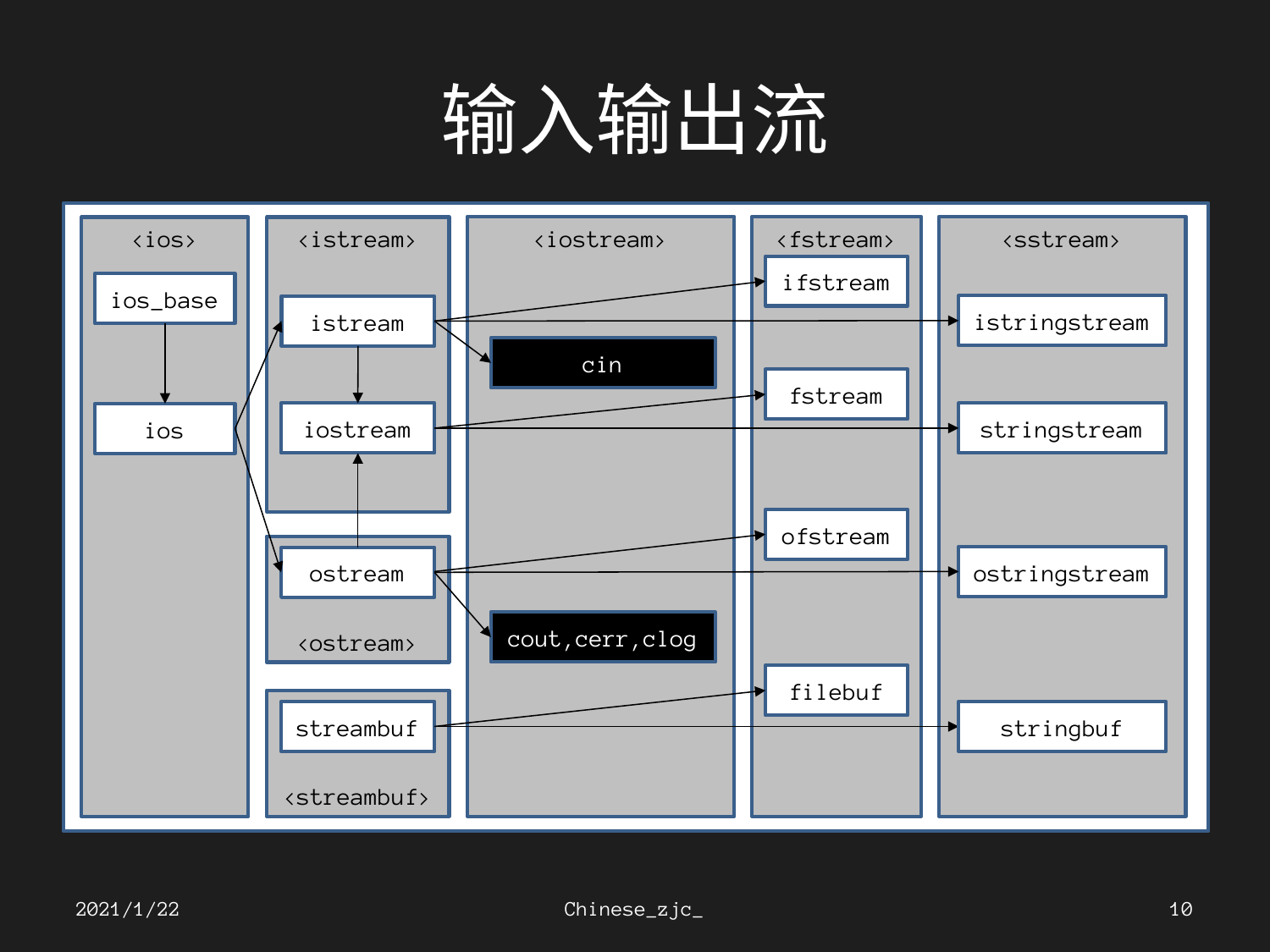

# 输入输出流

<iostream>
cin
cout,cerr,clog
<ios>
ios_base
ios
<istream>
istream
iostream
<ostream>
ostream
<streambuf>
streambuf
<fstream>
ifstream
fstream
ofstream
filebuf
<sstream>
istringstream
stringstream
ostringstream
stringbuf
2021/1/22
Chinese_zjc_
10